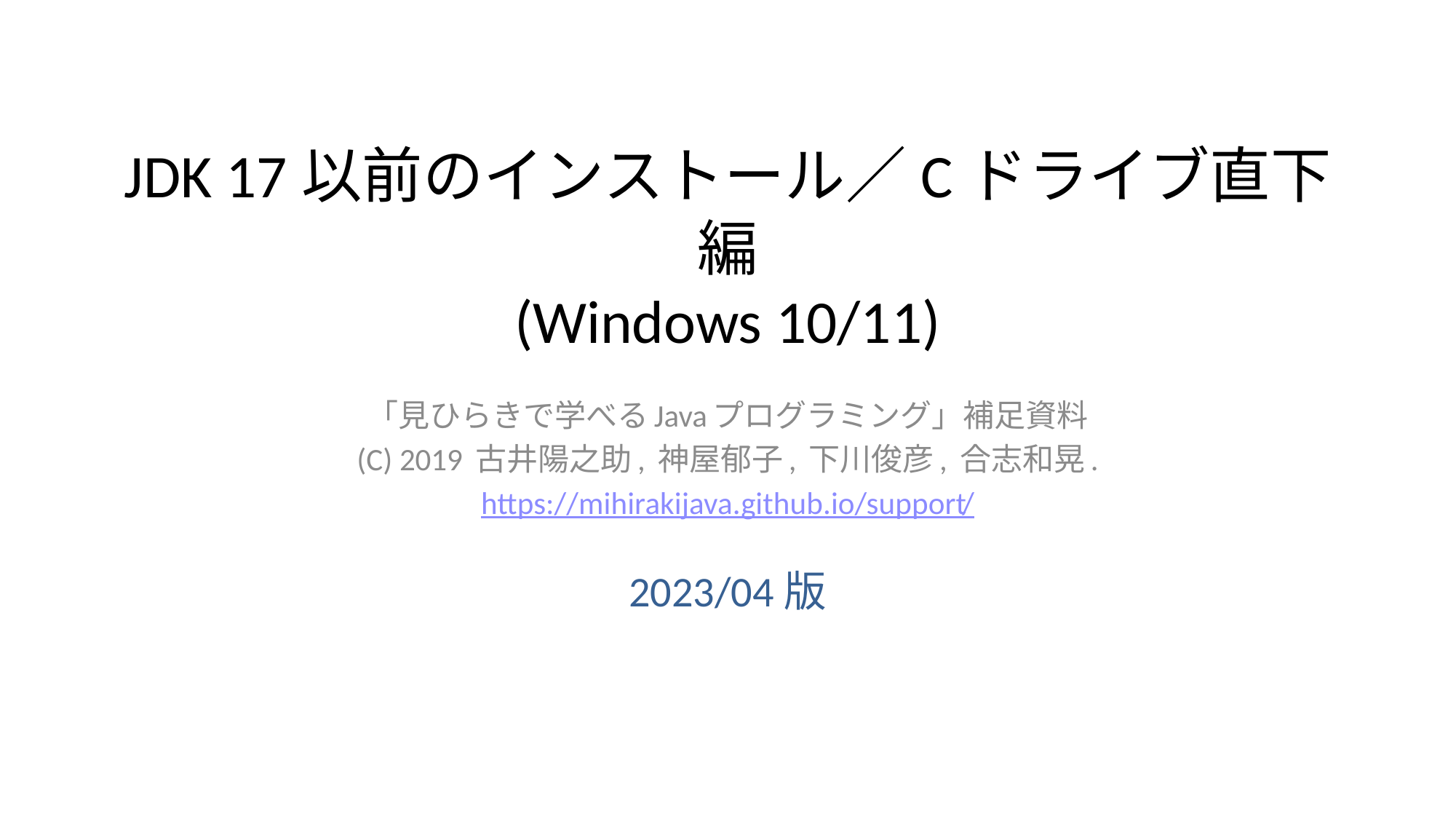

# JDK 17以前のインストール／Cドライブ直下編 (Windows 10/11)
「見ひらきで学べるJavaプログラミング」補足資料
(C) 2019 古井陽之助, 神屋郁子, 下川俊彦, 合志和晃.
https://mihirakijava.github.io/support/
2023/04版